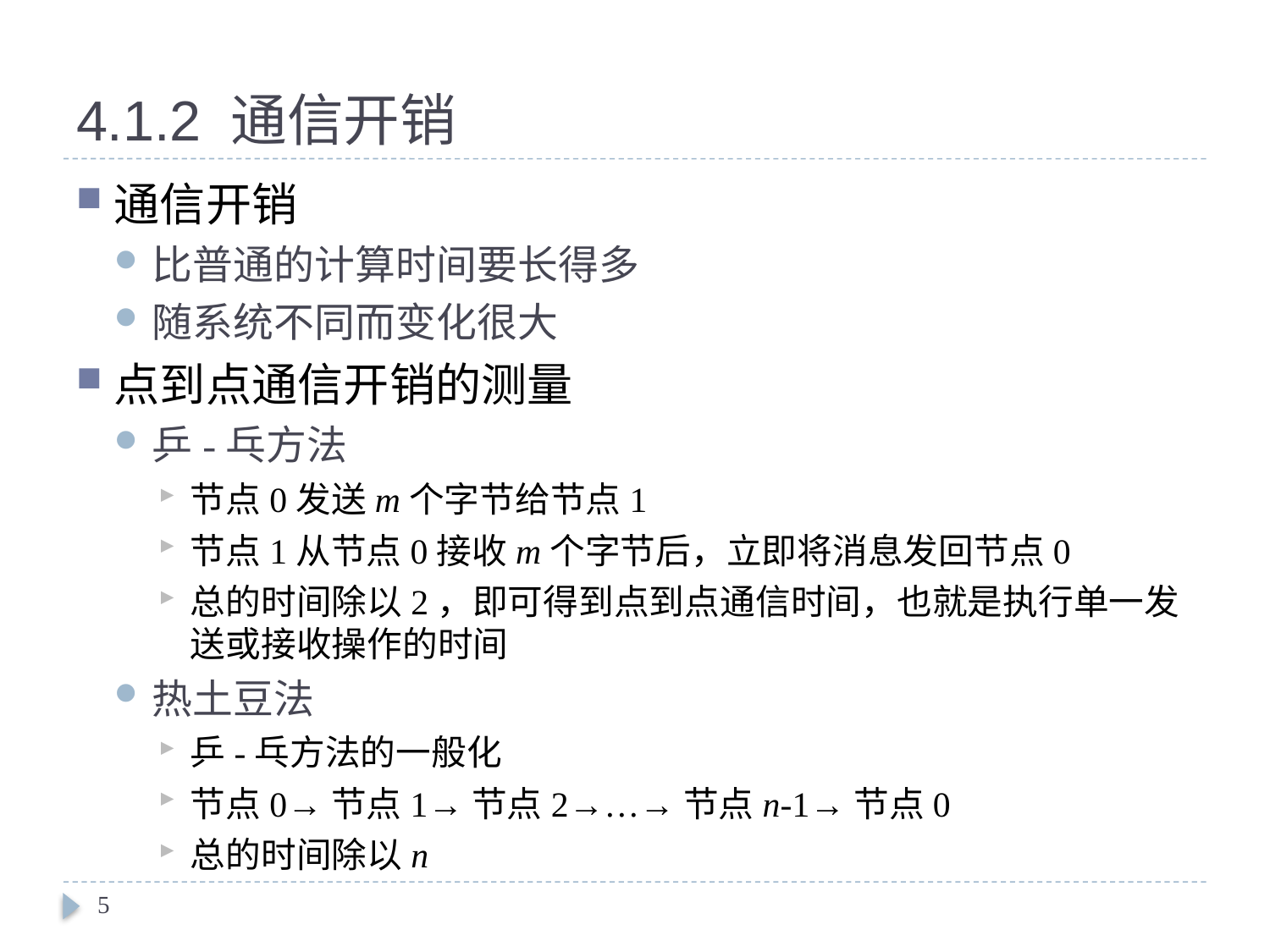

# 4.1.2 通信开销
通信开销
比普通的计算时间要长得多
随系统不同而变化很大
点到点通信开销的测量
乒-乓方法
节点0发送m个字节给节点1
节点1从节点0接收m个字节后，立即将消息发回节点0
总的时间除以2，即可得到点到点通信时间，也就是执行单一发送或接收操作的时间
热土豆法
乒-乓方法的一般化
节点0→节点1→节点2→…→节点n-1→节点0
总的时间除以n

5